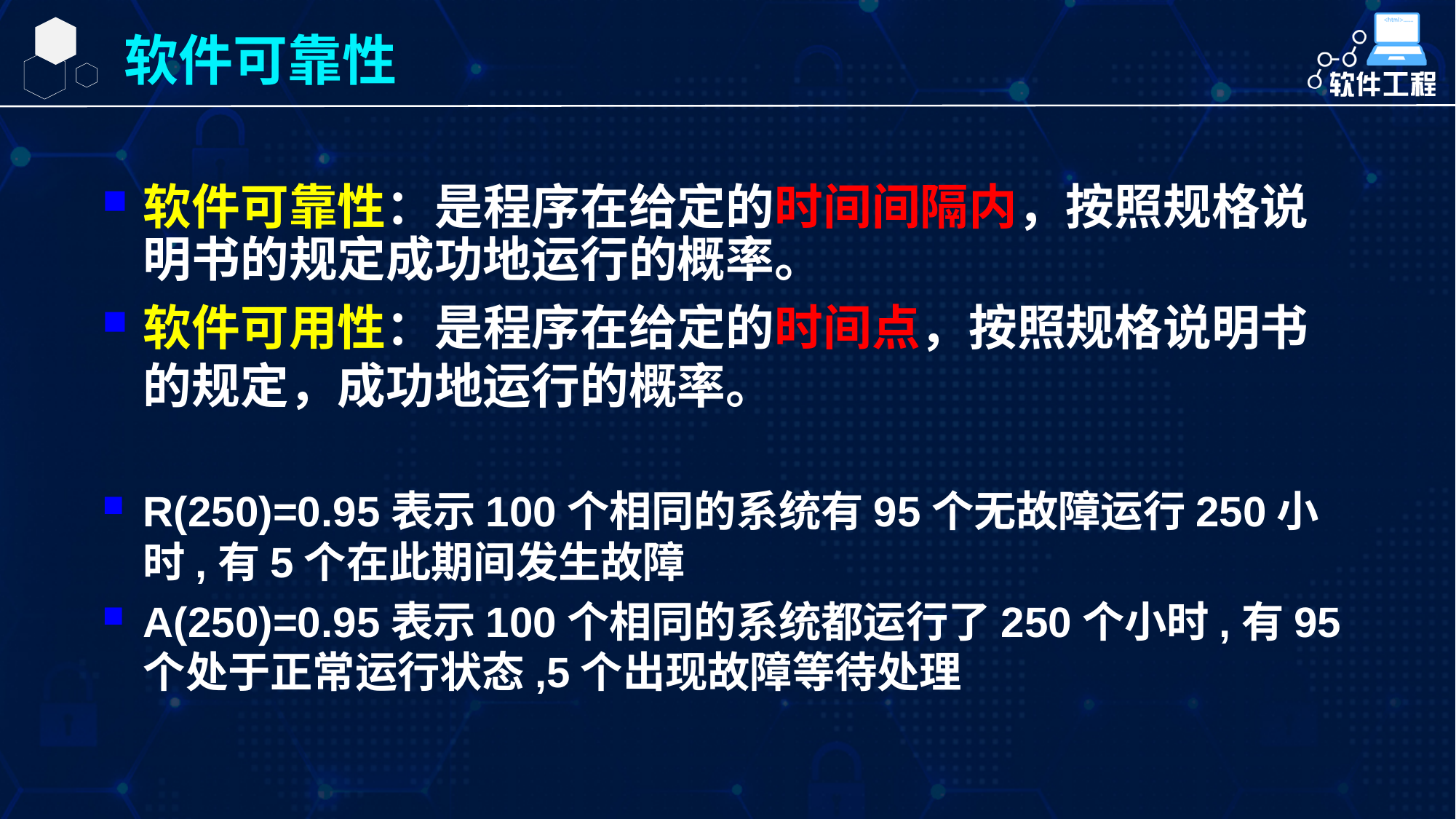

软件可靠性
软件可靠性：是程序在给定的时间间隔内，按照规格说明书的规定成功地运行的概率。
软件可用性：是程序在给定的时间点，按照规格说明书的规定，成功地运行的概率。

R(250)=0.95表示100个相同的系统有95个无故障运行250小时,有5个在此期间发生故障
A(250)=0.95表示100个相同的系统都运行了250个小时,有95个处于正常运行状态,5个出现故障等待处理